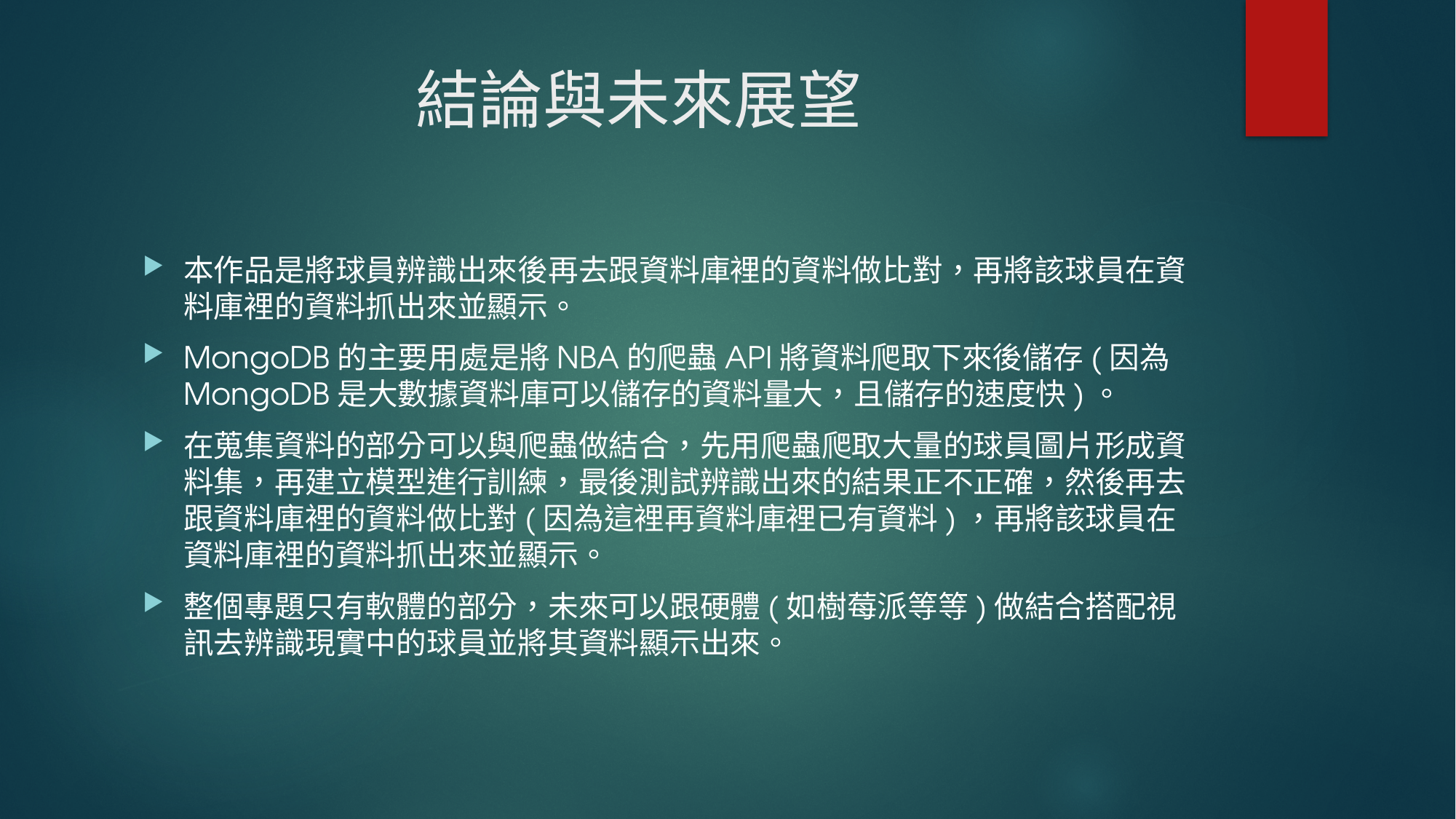

# 結論與未來展望
本作品是將球員辨識出來後再去跟資料庫裡的資料做比對，再將該球員在資料庫裡的資料抓出來並顯示。
MongoDB的主要用處是將NBA的爬蟲API將資料爬取下來後儲存(因為MongoDB是大數據資料庫可以儲存的資料量大，且儲存的速度快)。
在蒐集資料的部分可以與爬蟲做結合，先用爬蟲爬取大量的球員圖片形成資料集，再建立模型進行訓練，最後測試辨識出來的結果正不正確，然後再去跟資料庫裡的資料做比對(因為這裡再資料庫裡已有資料)，再將該球員在資料庫裡的資料抓出來並顯示。
整個專題只有軟體的部分，未來可以跟硬體(如樹莓派等等)做結合搭配視訊去辨識現實中的球員並將其資料顯示出來。